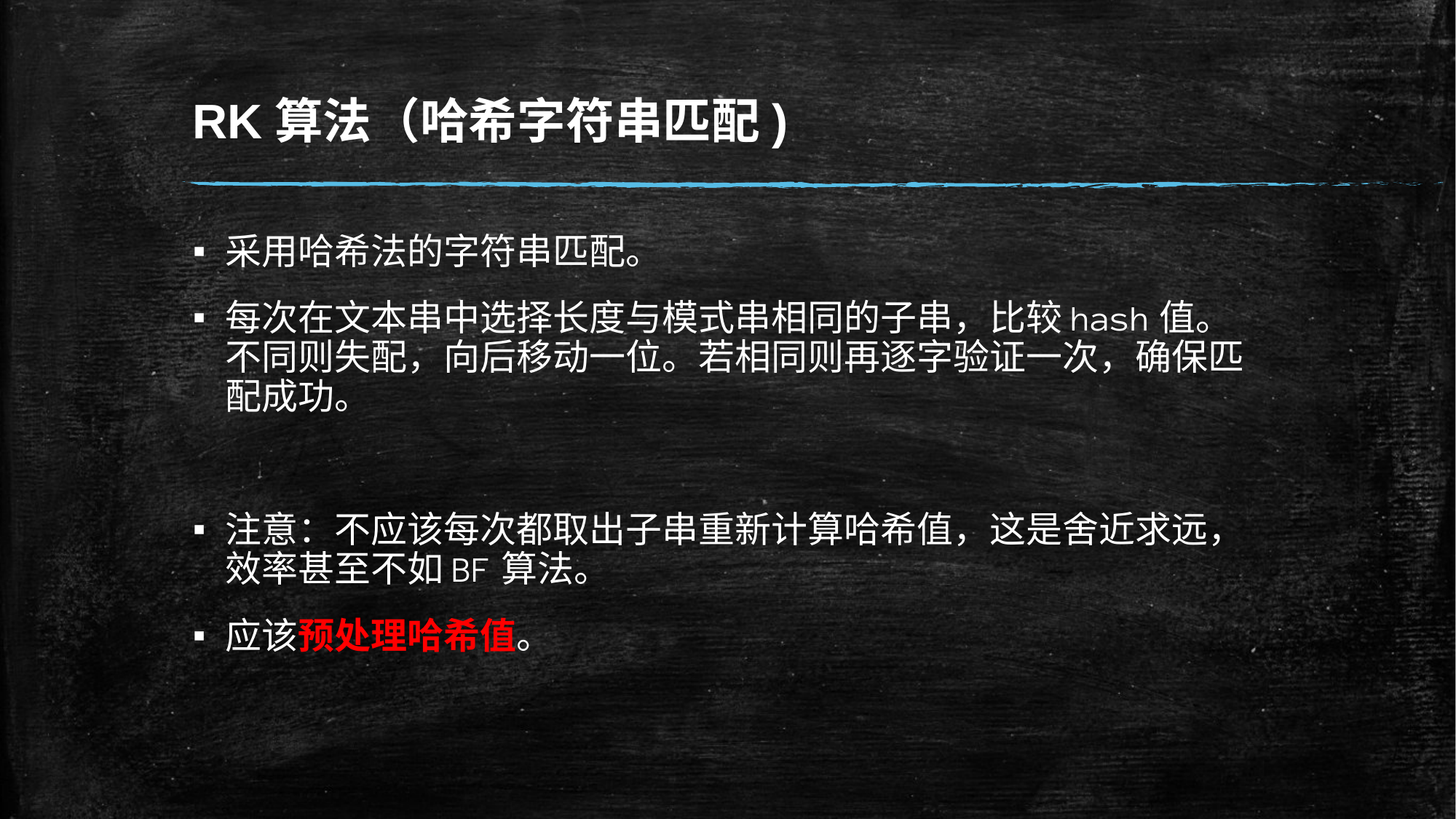

# RK算法（哈希字符串匹配)
采用哈希法的字符串匹配。
每次在文本串中选择长度与模式串相同的子串，比较hash值。不同则失配，向后移动一位。若相同则再逐字验证一次，确保匹配成功。

注意：不应该每次都取出子串重新计算哈希值，这是舍近求远，效率甚至不如BF算法。
应该预处理哈希值。